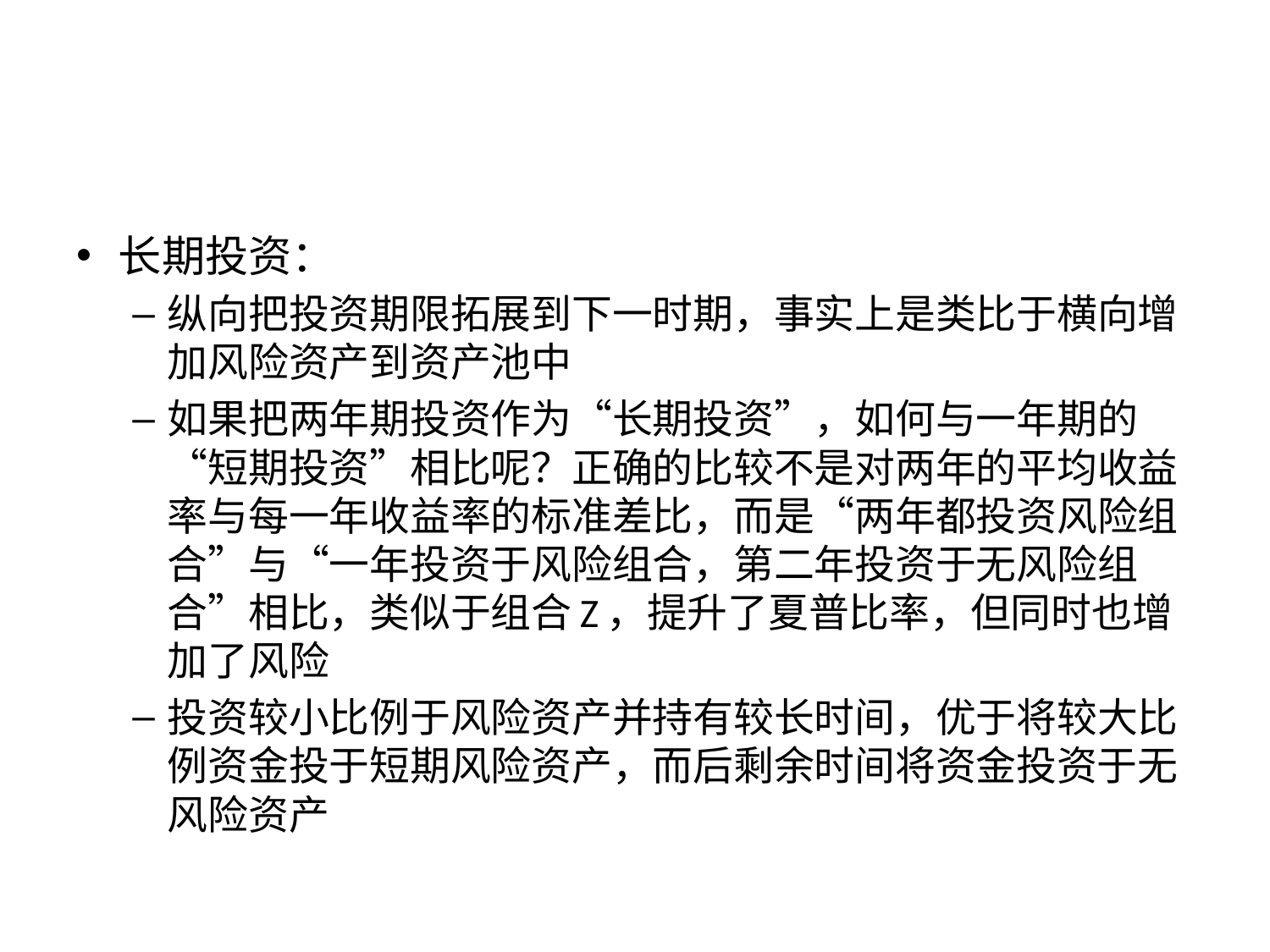

长期投资：
纵向把投资期限拓展到下一时期，事实上是类比于横向增加风险资产到资产池中
如果把两年期投资作为“长期投资”，如何与一年期的“短期投资”相比呢？正确的比较不是对两年的平均收益率与每一年收益率的标准差比，而是“两年都投资风险组合”与“一年投资于风险组合，第二年投资于无风险组合”相比，类似于组合Z，提升了夏普比率，但同时也增加了风险
投资较小比例于风险资产并持有较长时间，优于将较大比例资金投于短期风险资产，而后剩余时间将资金投资于无风险资产